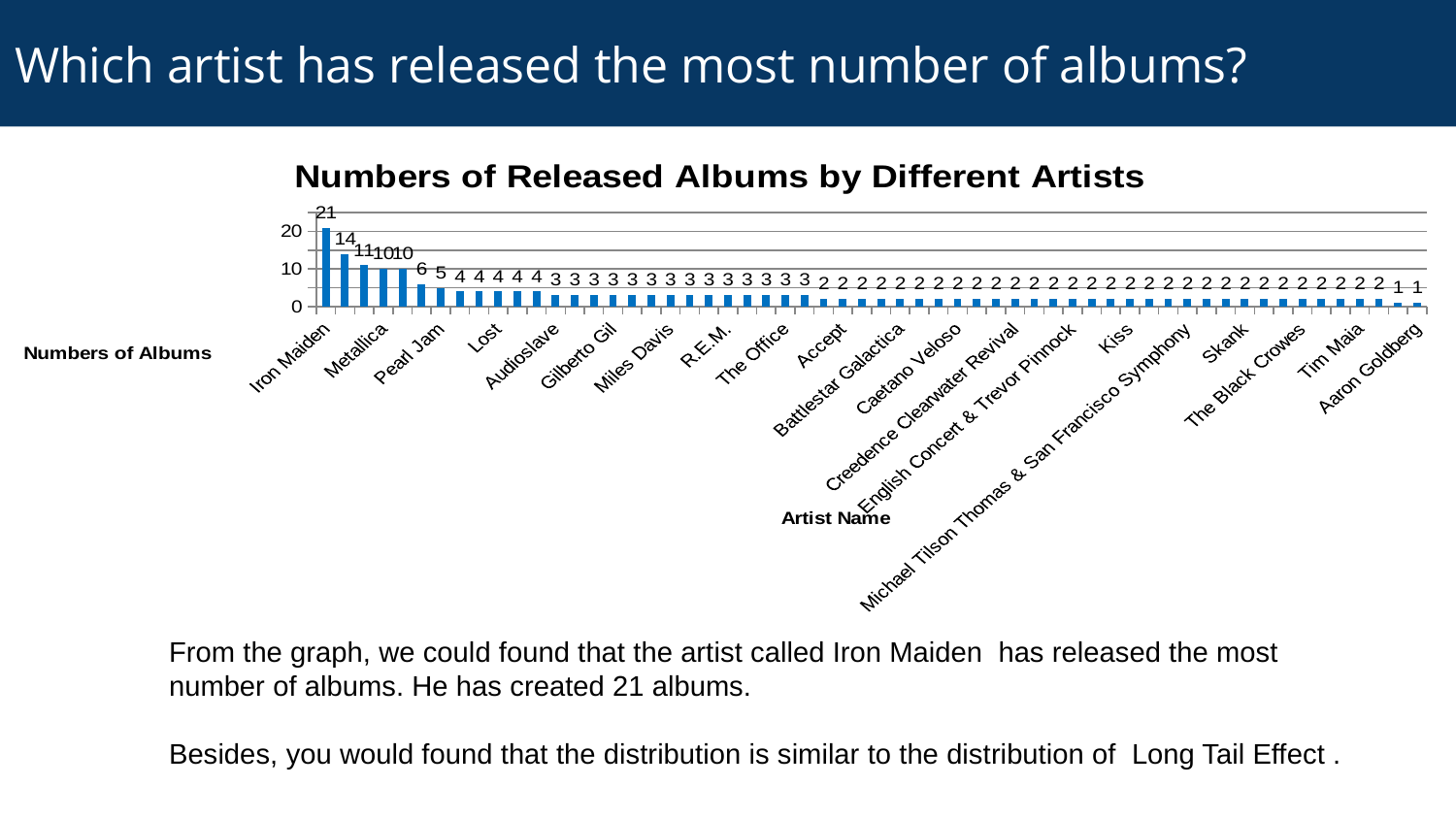

# Which artist has released the most number of albums?

### Chart: Numbers of Released Albums by Different Artists

| Category | NumAlbums |
|---|---|
| Iron Maiden | 21.0 |
| Led Zeppelin | 14.0 |
| Deep Purple | 11.0 |
| Metallica | 10.0 |
| U2 | 10.0 |
| Ozzy Osbourne | 6.0 |
| Pearl Jam | 5.0 |
| Faith No More | 4.0 |
| Foo Fighters | 4.0 |
| Lost | 4.0 |
| Van Halen | 4.0 |
| Various Artists | 4.0 |
| Audioslave | 3.0 |
| Berliner Philharmoniker & Herbert Von Karajan | 3.0 |
| Eugene Ormandy | 3.0 |
| Gilberto Gil | 3.0 |
| Guns N' Roses | 3.0 |
| Jamiroquai | 3.0 |
| Miles Davis | 3.0 |
| Os Paralamas Do Sucesso | 3.0 |
| Queen | 3.0 |
| R.E.M. | 3.0 |
| Red Hot Chili Peppers | 3.0 |
| Santana | 3.0 |
| The Office | 3.0 |
| The Rolling Stones | 3.0 |
| AC/DC | 2.0 |
| Accept | 2.0 |
| Amy Winehouse | 2.0 |
| Ant么nio Carlos Jobim | 2.0 |
| Battlestar Galactica | 2.0 |
| Black Label Society | 2.0 |
| Black Sabbath | 2.0 |
| Caetano Veloso | 2.0 |
| Chico Science & Na莽茫o Zumbi | 2.0 |
| Cidade Negra | 2.0 |
| Creedence Clearwater Revival | 2.0 |
| C谩ssia Eller | 2.0 |
| Djavan | 2.0 |
| English Concert & Trevor Pinnock | 2.0 |
| Eric Clapton | 2.0 |
| Green Day | 2.0 |
| Kiss | 2.0 |
| Legi茫o Urbana | 2.0 |
| Lulu Santos | 2.0 |
| Michael Tilson Thomas & San Francisco Symphony | 2.0 |
| Milton Nascimento | 2.0 |
| Nirvana | 2.0 |
| Skank | 2.0 |
| Smashing Pumpkins | 2.0 |
| Spyro Gyra | 2.0 |
| The Black Crowes | 2.0 |
| The Cult | 2.0 |
| The Tea Party | 2.0 |
| Tim Maia | 2.0 |
| Tit茫s | 2.0 |
| Aaron Copland & London Symphony Orchestra | 1.0 |
| Aaron Goldberg | 1.0 |
From the graph, we could found that the artist called Iron Maiden  has released the most number of albums. He has created 21 albums.

Besides, you would found that the distribution is similar to the distribution of  Long Tail Effect .